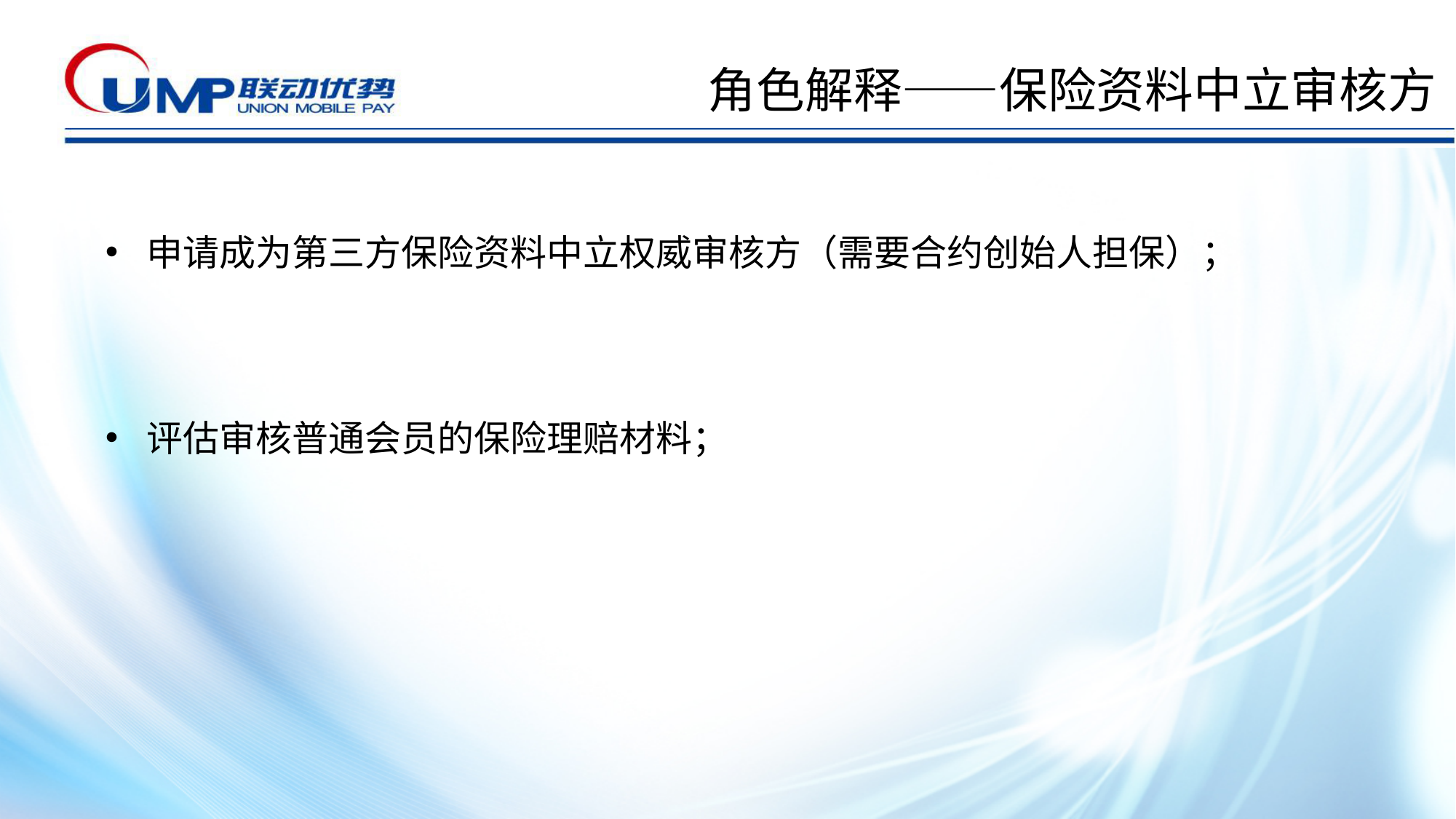

# 角色解释——保险资料中立审核方
申请成为第三方保险资料中立权威审核方（需要合约创始人担保）；

评估审核普通会员的保险理赔材料；